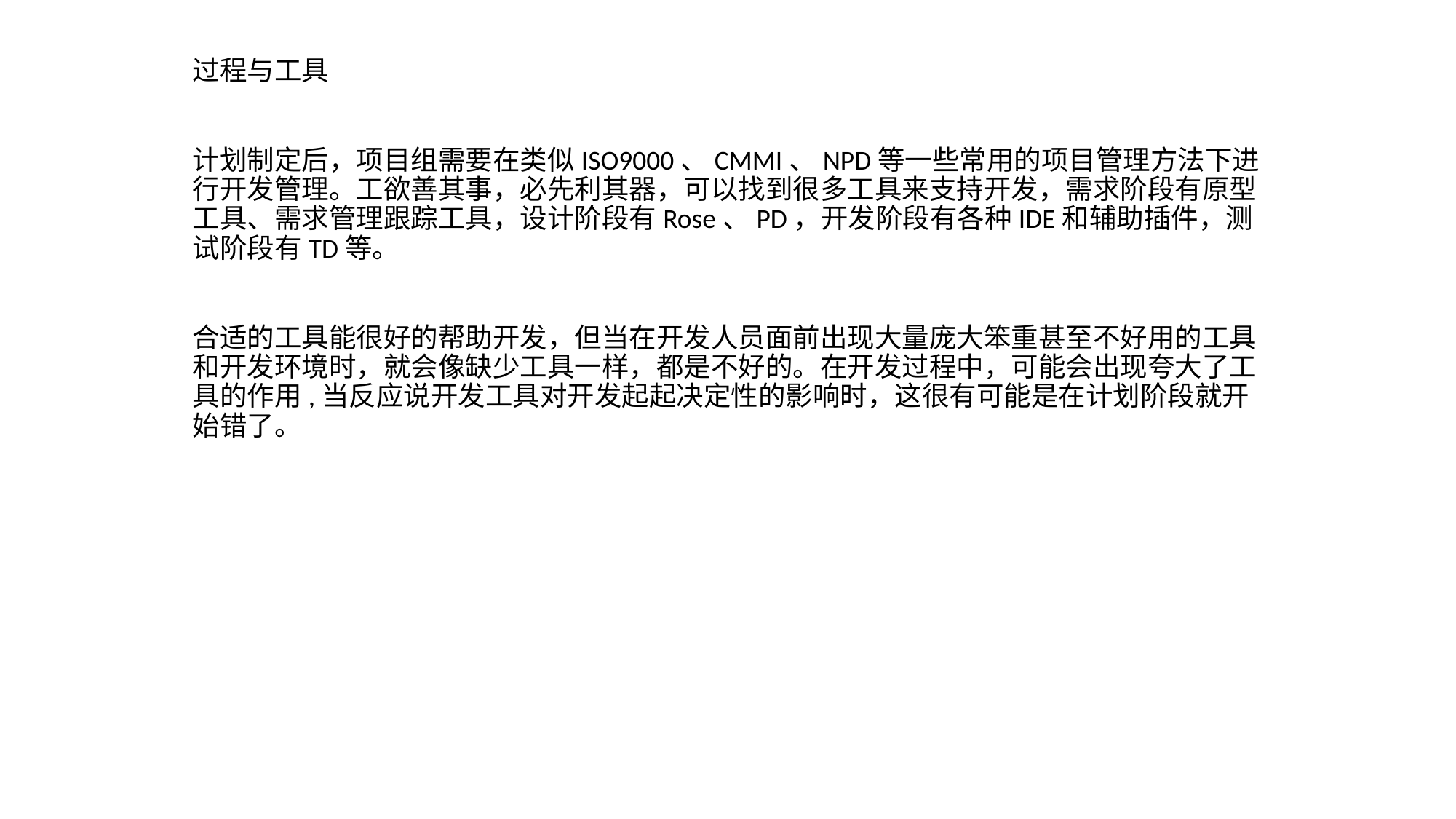

过程与工具

计划制定后，项目组需要在类似ISO9000、CMMI、NPD等一些常用的项目管理方法下进行开发管理。工欲善其事，必先利其器，可以找到很多工具来支持开发，需求阶段有原型工具、需求管理跟踪工具，设计阶段有Rose、PD，开发阶段有各种IDE和辅助插件，测试阶段有TD等。

合适的工具能很好的帮助开发，但当在开发人员面前出现大量庞大笨重甚至不好用的工具和开发环境时，就会像缺少工具一样，都是不好的。在开发过程中，可能会出现夸大了工具的作用,当反应说开发工具对开发起起决定性的影响时，这很有可能是在计划阶段就开始错了。